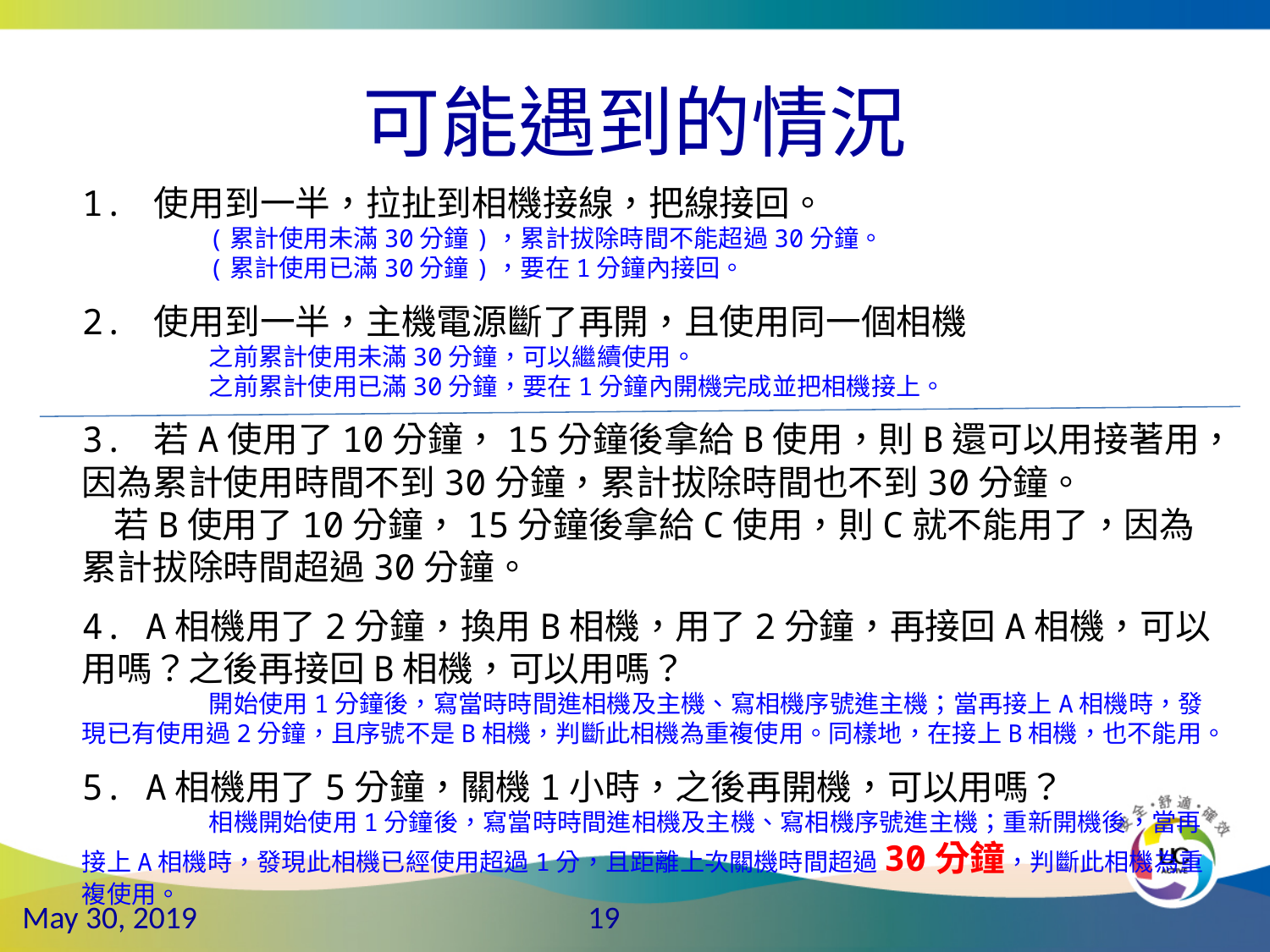

# 可能遇到的情況
1. 使用到一半，拉扯到相機接線，把線接回。
	(累計使用未滿30分鐘)，累計拔除時間不能超過30分鐘。
	(累計使用已滿30分鐘)，要在1分鐘內接回。

2. 使用到一半，主機電源斷了再開，且使用同一個相機
	之前累計使用未滿30分鐘，可以繼續使用。
	之前累計使用已滿30分鐘，要在1分鐘內開機完成並把相機接上。

3. 若A使用了10分鐘，15分鐘後拿給B使用，則B還可以用接著用，因為累計使用時間不到30分鐘，累計拔除時間也不到30分鐘。
   若B使用了10分鐘，15分鐘後拿給C使用，則C就不能用了，因為累計拔除時間超過30分鐘。

4. A相機用了2分鐘，換用B相機，用了2分鐘，再接回A相機，可以用嗎？之後再接回B相機，可以用嗎？
	開始使用1分鐘後，寫當時時間進相機及主機、寫相機序號進主機；當再接上A相機時，發現已有使用過2分鐘，且序號不是B相機，判斷此相機為重複使用。同樣地，在接上B相機，也不能用。

5. A相機用了5分鐘，關機1小時，之後再開機，可以用嗎？
	相機開始使用1分鐘後，寫當時時間進相機及主機、寫相機序號進主機；重新開機後，當再接上A相機時，發現此相機已經使用超過1分，且距離上次關機時間超過30分鐘，判斷此相機為重複使用。